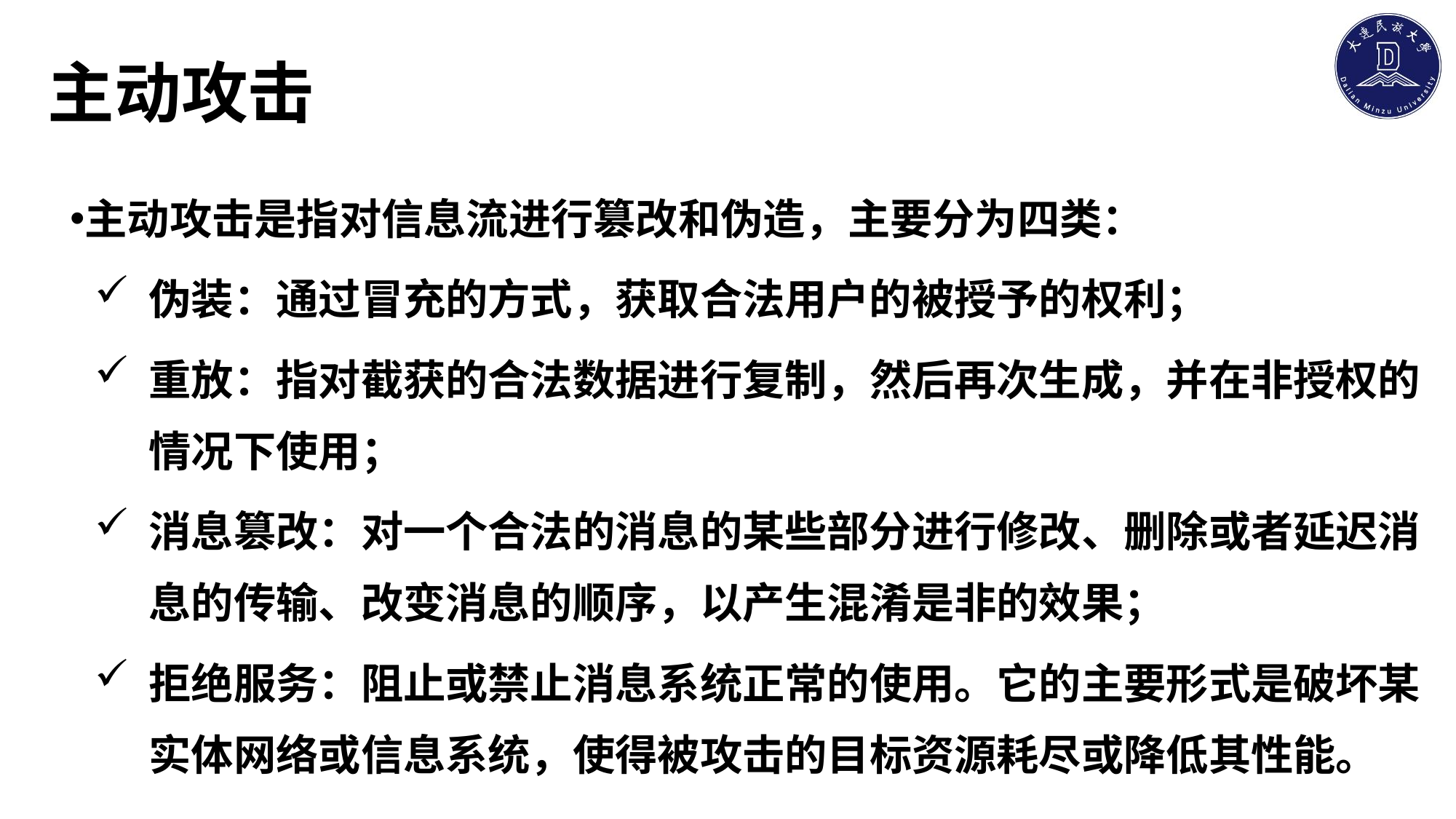

# 主动攻击
主动攻击是指对信息流进行篡改和伪造，主要分为四类：
伪装：通过冒充的方式，获取合法用户的被授予的权利；
重放：指对截获的合法数据进行复制，然后再次生成，并在非授权的情况下使用；
消息篡改：对一个合法的消息的某些部分进行修改、删除或者延迟消息的传输、改变消息的顺序，以产生混淆是非的效果；
拒绝服务：阻止或禁止消息系统正常的使用。它的主要形式是破坏某实体网络或信息系统，使得被攻击的目标资源耗尽或降低其性能。